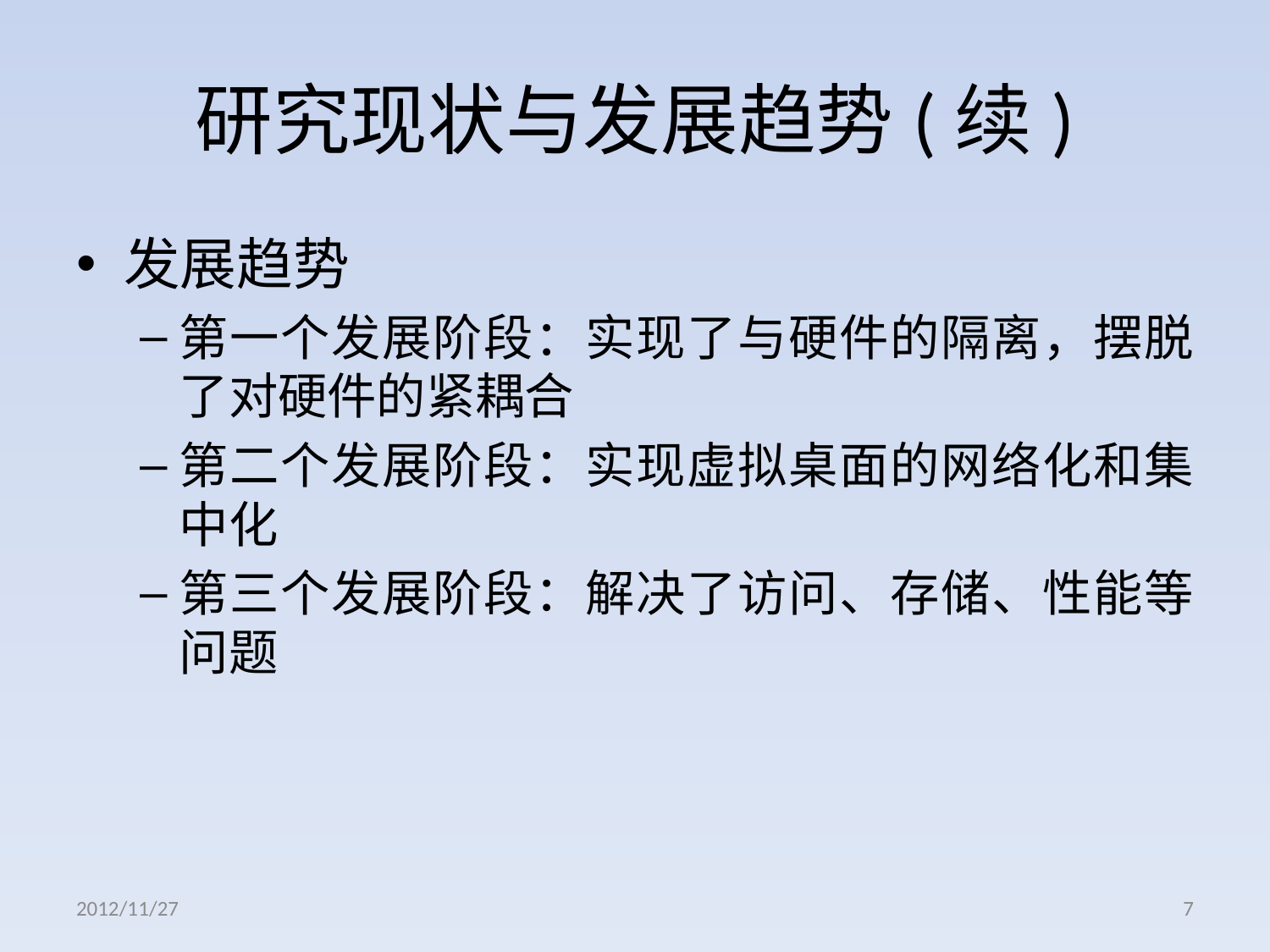

# 研究现状与发展趋势(续)
发展趋势
第一个发展阶段：实现了与硬件的隔离，摆脱了对硬件的紧耦合
第二个发展阶段：实现虚拟桌面的网络化和集中化
第三个发展阶段：解决了访问、存储、性能等问题

2012/11/27
7